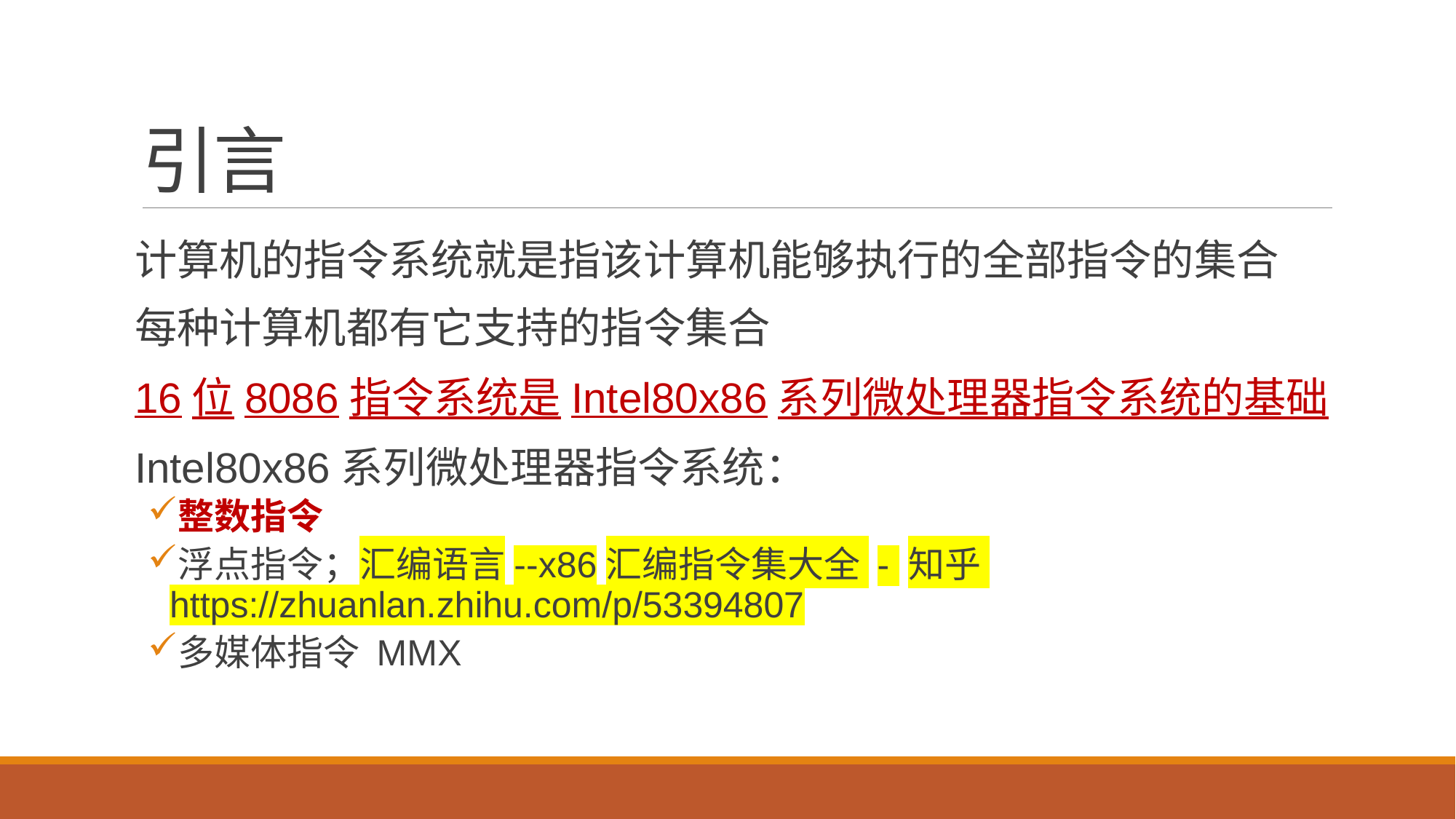

# 引言
计算机的指令系统就是指该计算机能够执行的全部指令的集合
每种计算机都有它支持的指令集合
16位8086指令系统是Intel80x86系列微处理器指令系统的基础
Intel80x86系列微处理器指令系统：
整数指令
浮点指令；汇编语言--x86汇编指令集大全 - 知乎  https://zhuanlan.zhihu.com/p/53394807
多媒体指令 MMX